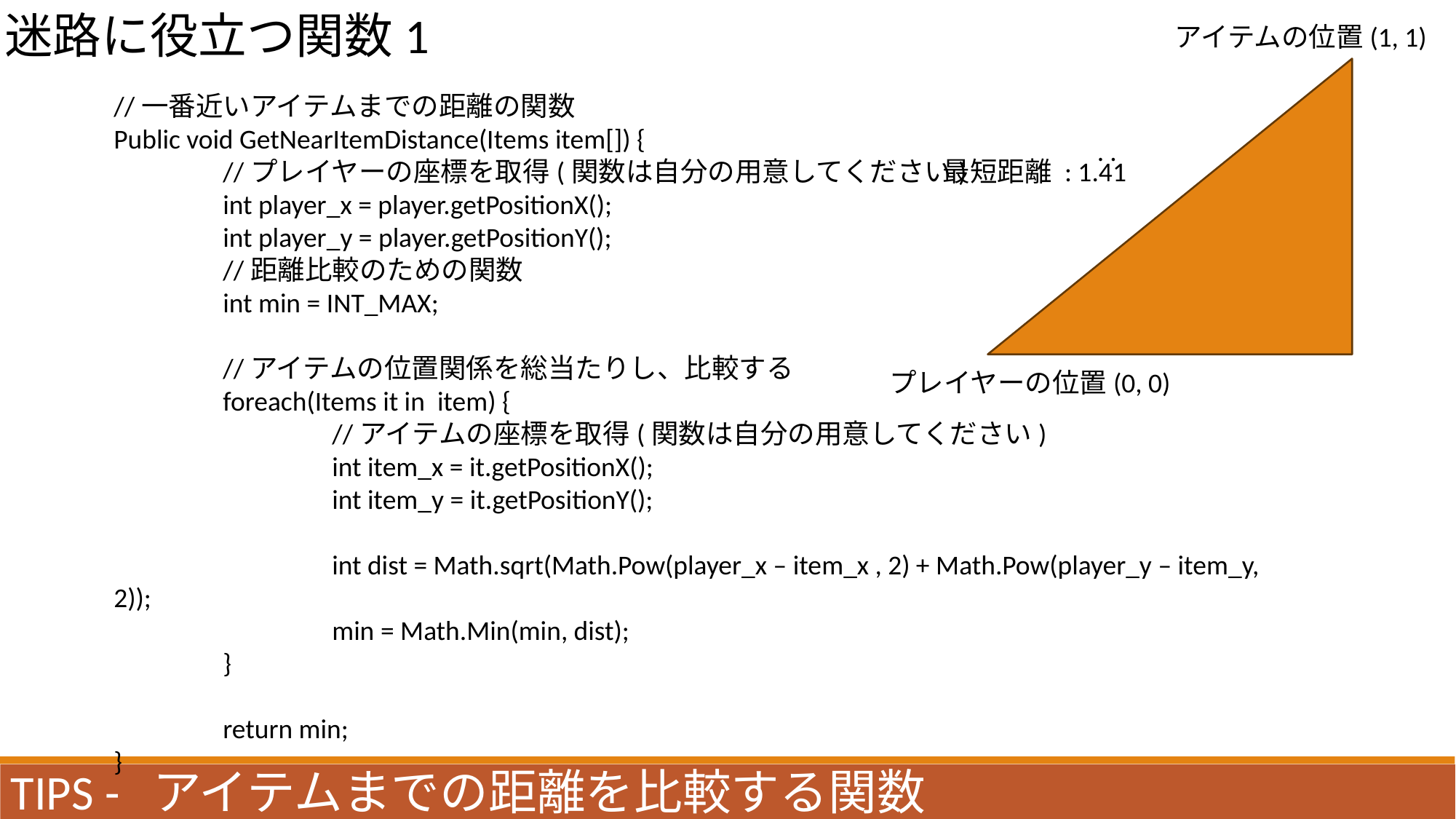

迷路に役立つ関数1
アイテムの位置(1, 1)

//一番近いアイテムまでの距離の関数
Public void GetNearItemDistance(Items item[]) {
	//プレイヤーの座標を取得(関数は自分の用意してください)
	int player_x = player.getPositionX();
	int player_y = player.getPositionY();
	//距離比較のための関数
	int min = INT_MAX;

	//アイテムの位置関係を総当たりし、比較する
	foreach(Items it in  item) {
		//アイテムの座標を取得(関数は自分の用意してください)
		int item_x = it.getPositionX();
		int item_y = it.getPositionY();

		int dist = Math.sqrt(Math.Pow(player_x – item_x , 2) + Math.Pow(player_y – item_y, 2));
		min = Math.Min(min, dist);
	}

	return min;
}
.
.
最短距離 : 1.41
プレイヤーの位置(0, 0)
TIPS -  アイテムまでの距離を比較する関数